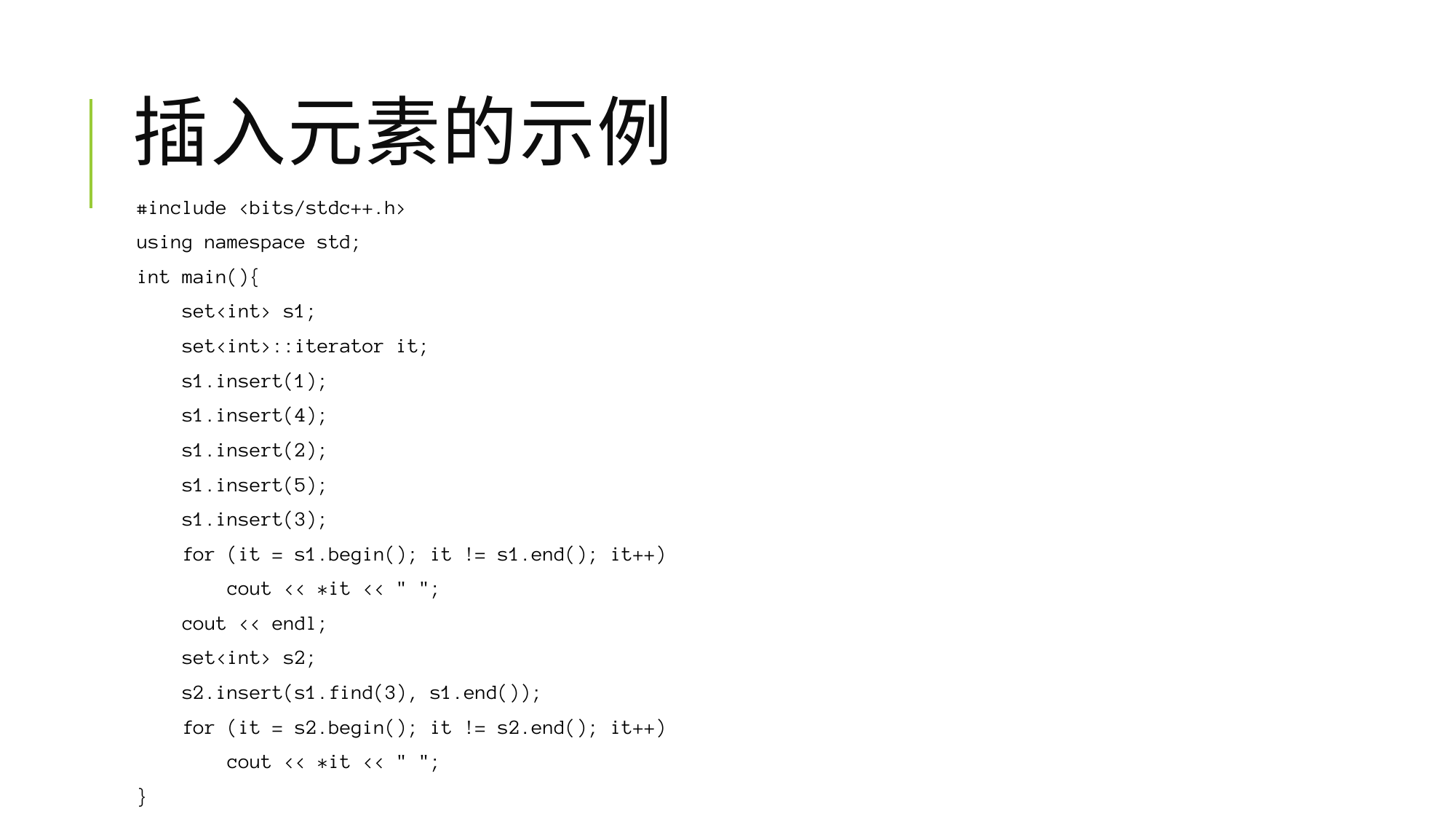

# 插入元素的示例
#include <bits/stdc++.h>
using namespace std;
int main(){
    set<int> s1;
    set<int>::iterator it;
    s1.insert(1);
    s1.insert(4);
    s1.insert(2);
    s1.insert(5);
    s1.insert(3);
    for (it = s1.begin(); it != s1.end(); it++)
        cout << *it << " ";
    cout << endl;
    set<int> s2;
    s2.insert(s1.find(3), s1.end());
    for (it = s2.begin(); it != s2.end(); it++)
        cout << *it << " ";
}